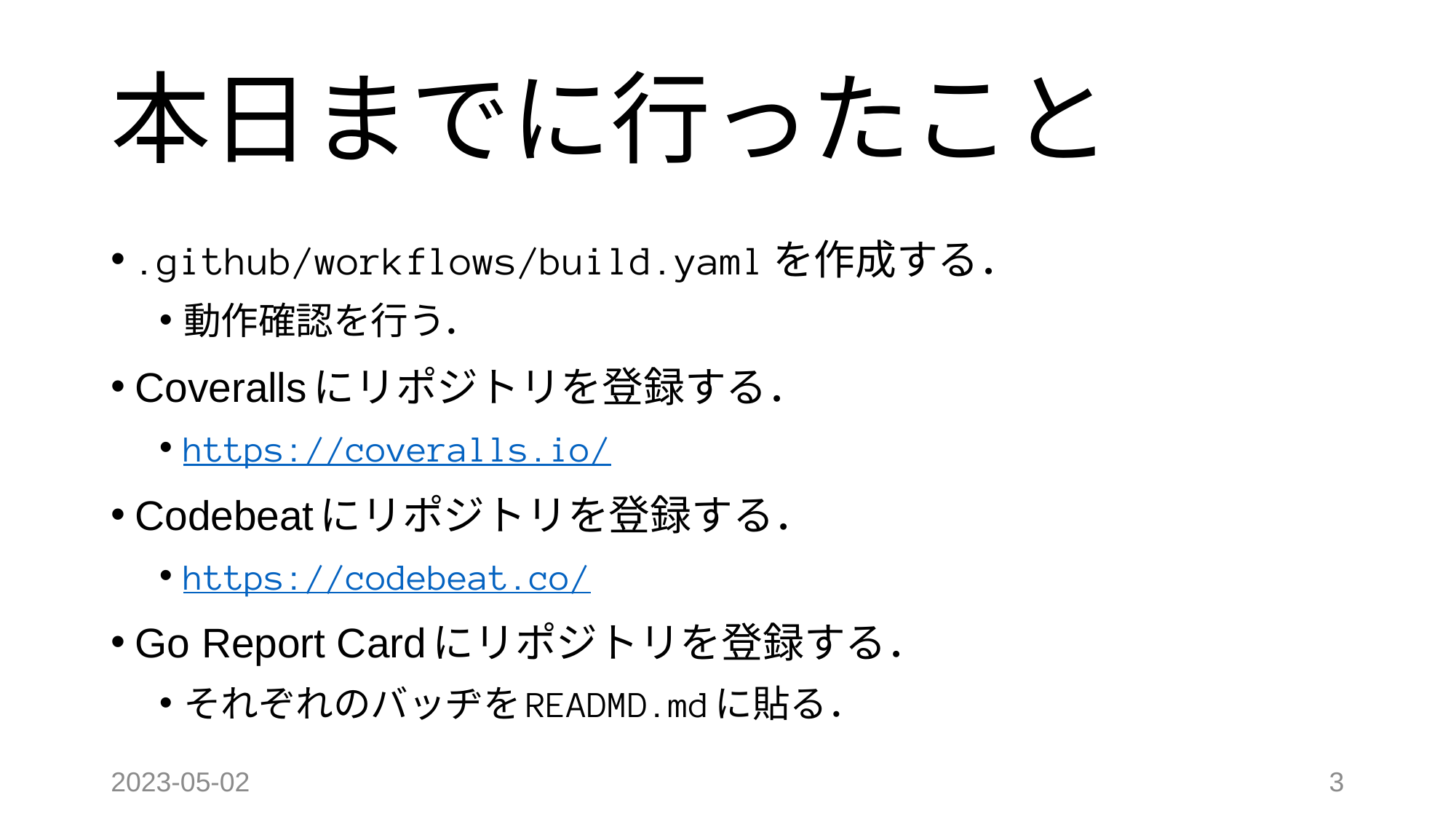

# 本日までに行ったこと
.github/workflows/build.yamlを作成する．
動作確認を行う．
Coverallsにリポジトリを登録する．
https://coveralls.io/
Codebeatにリポジトリを登録する．
https://codebeat.co/
Go Report Cardにリポジトリを登録する．
それぞれのバッヂをREADMD.mdに貼る．

2023-05-02
3